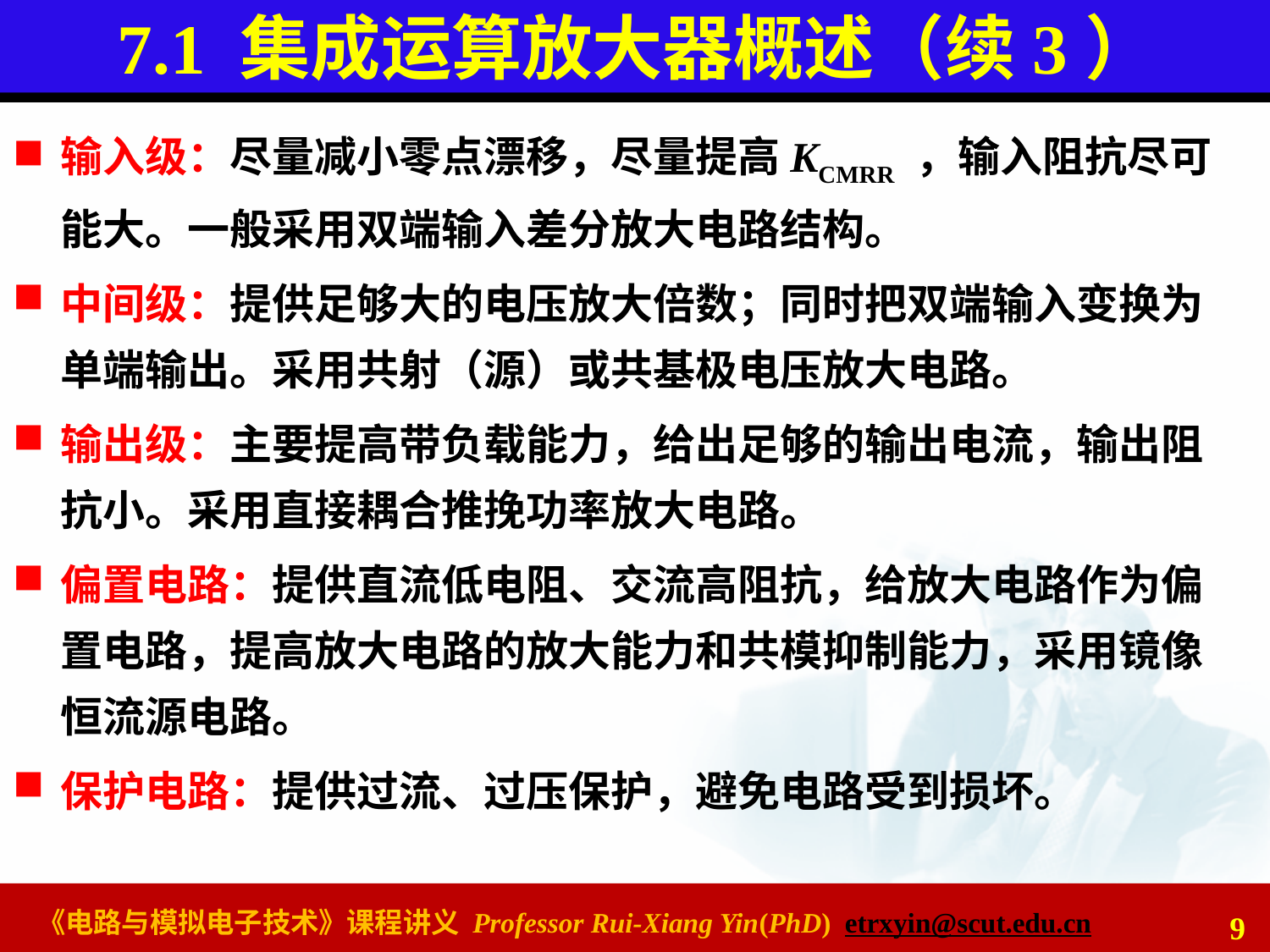

# 7.1 集成运算放大器概述（续3）
输入级：尽量减小零点漂移，尽量提高KCMRR ，输入阻抗尽可能大。一般采用双端输入差分放大电路结构。
中间级：提供足够大的电压放大倍数；同时把双端输入变换为单端输出。采用共射（源）或共基极电压放大电路。
输出级：主要提高带负载能力，给出足够的输出电流，输出阻抗小。采用直接耦合推挽功率放大电路。
偏置电路：提供直流低电阻、交流高阻抗，给放大电路作为偏置电路，提高放大电路的放大能力和共模抑制能力，采用镜像恒流源电路。
保护电路：提供过流、过压保护，避免电路受到损坏。
9